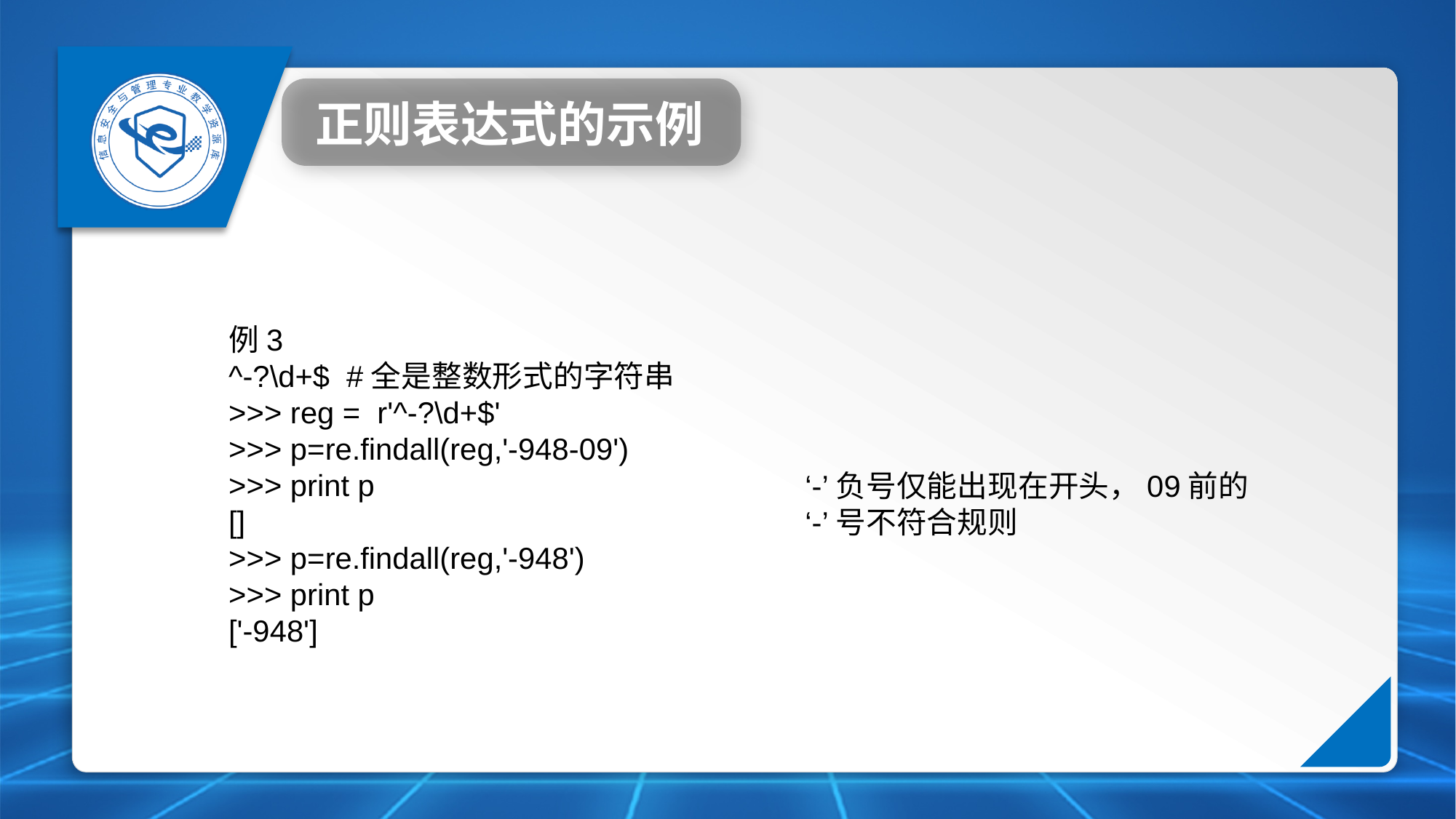

正则表达式的示例
例3
^-?\d+$  #全是整数形式的字符串
>>> reg =  r'^-?\d+$'
>>> p=re.findall(reg,'-948-09')
>>> print p
[]
>>> p=re.findall(reg,'-948')
>>> print p
['-948']

‘-’负号仅能出现在开头，09前的
‘-’号不符合规则